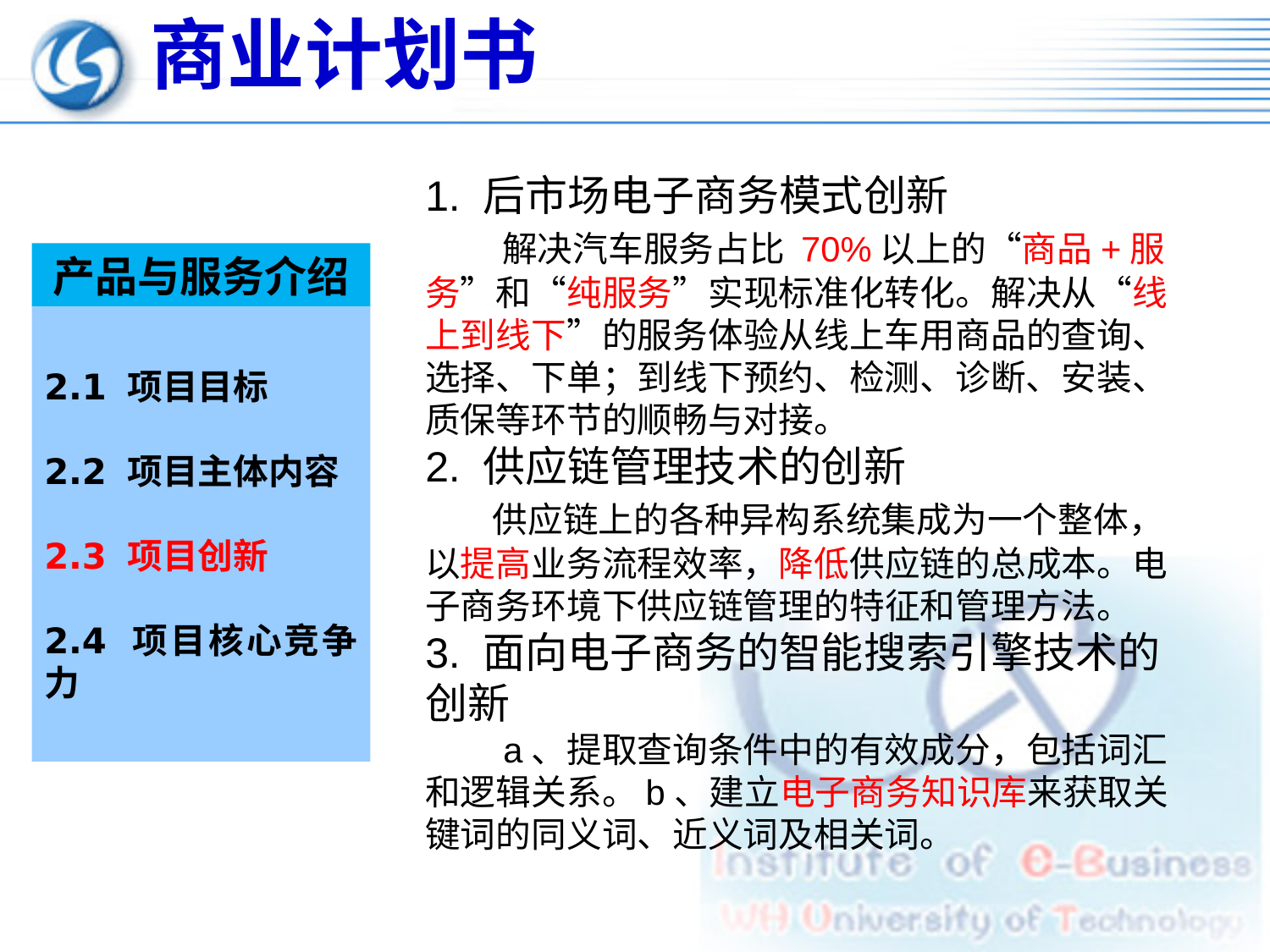

商业计划书
1. 后市场电子商务模式创新
       解决汽车服务占比 70%以上的“商品+服务”和“纯服务”实现标准化转化。解决从“线上到线下”的服务体验从线上车用商品的查询、选择、下单；到线下预约、检测、诊断、安装、质保等环节的顺畅与对接。
2. 供应链管理技术的创新
      供应链上的各种异构系统集成为一个整体，以提高业务流程效率，降低供应链的总成本。电子商务环境下供应链管理的特征和管理方法。
3. 面向电子商务的智能搜索引擎技术的创新
        a、提取查询条件中的有效成分，包括词汇和逻辑关系。b、建立电子商务知识库来获取关键词的同义词、近义词及相关词。
产品与服务介绍
2.1 项目目标

2.2 项目主体内容

2.3 项目创新

2.4 项目核心竞争力